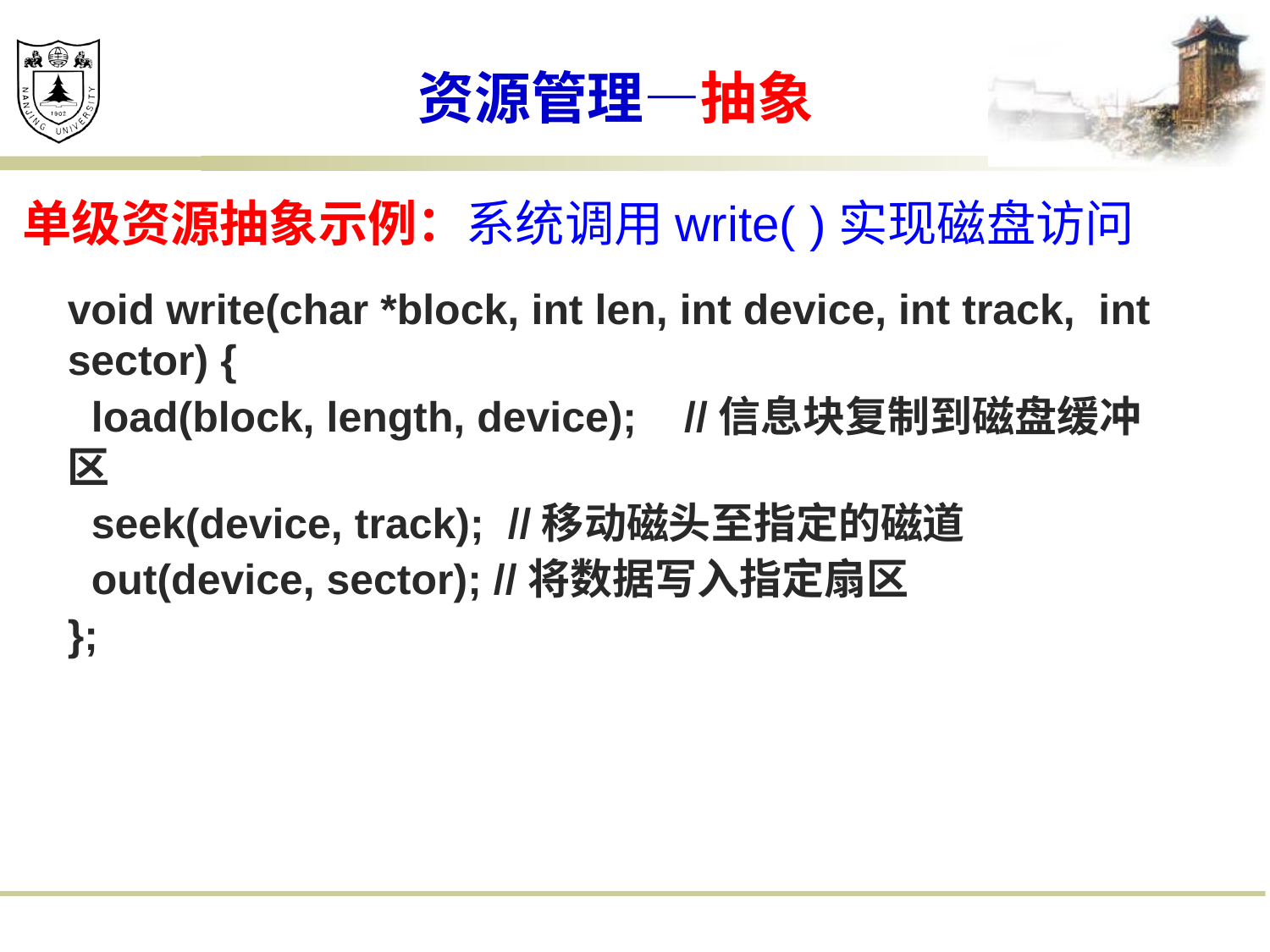

# 资源管理—抽象
单级资源抽象示例：系统调用write( )实现磁盘访问
void write(char *block, int len, int device, int track,  int sector) {
  load(block, length, device);    //信息块复制到磁盘缓冲区
  seek(device, track);  //移动磁头至指定的磁道
  out(device, sector); //将数据写入指定扇区
};
16